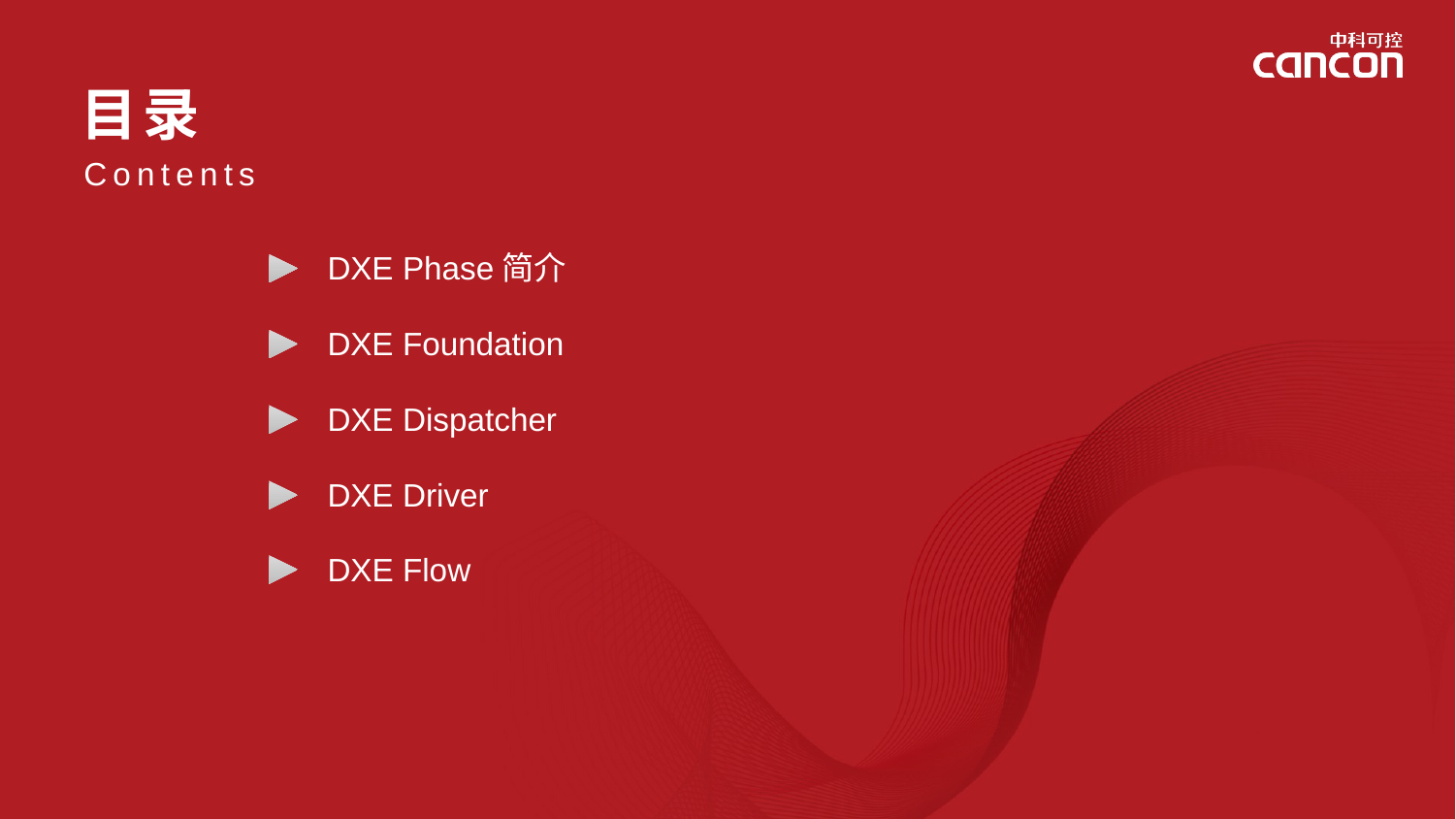

DXE Phase简介

DXE Foundation

DXE Dispatcher

DXE Driver

DXE Flow